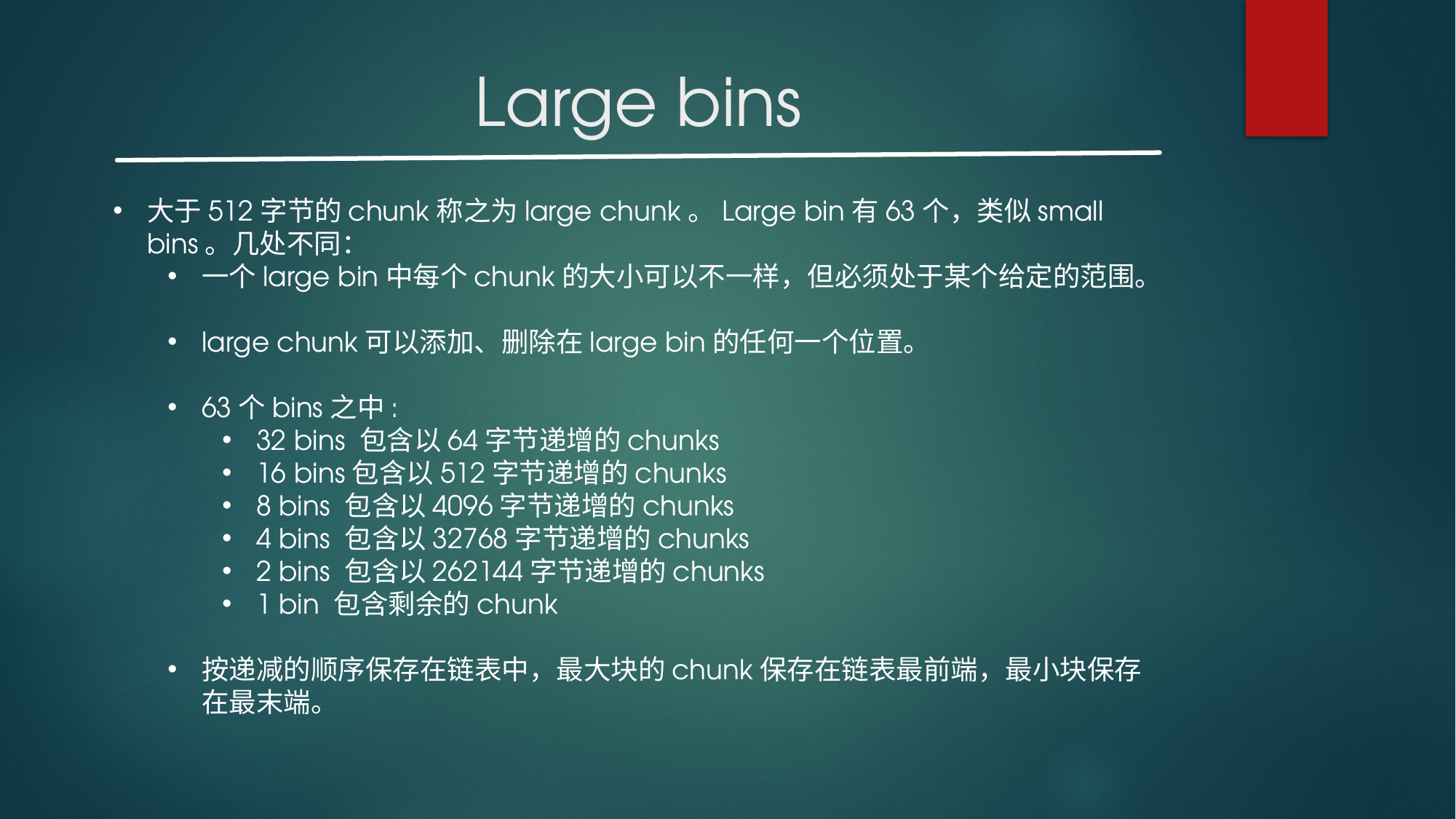

# Large bins
大于512字节的chunk称之为large chunk。Large bin有63个，类似small bins。几处不同：
一个large bin中每个chunk的大小可以不一样，但必须处于某个给定的范围。

large chunk可以添加、删除在large bin的任何一个位置。

63个bins之中:
32 bins 包含以64字节递增的chunks
16 bins包含以512字节递增的chunks
8 bins 包含以4096字节递增的chunks
4 bins 包含以32768字节递增的chunks
2 bins 包含以262144字节递增的chunks
1 bin 包含剩余的chunk

按递减的顺序保存在链表中，最大块的chunk保存在链表最前端，最小块保存在最末端。